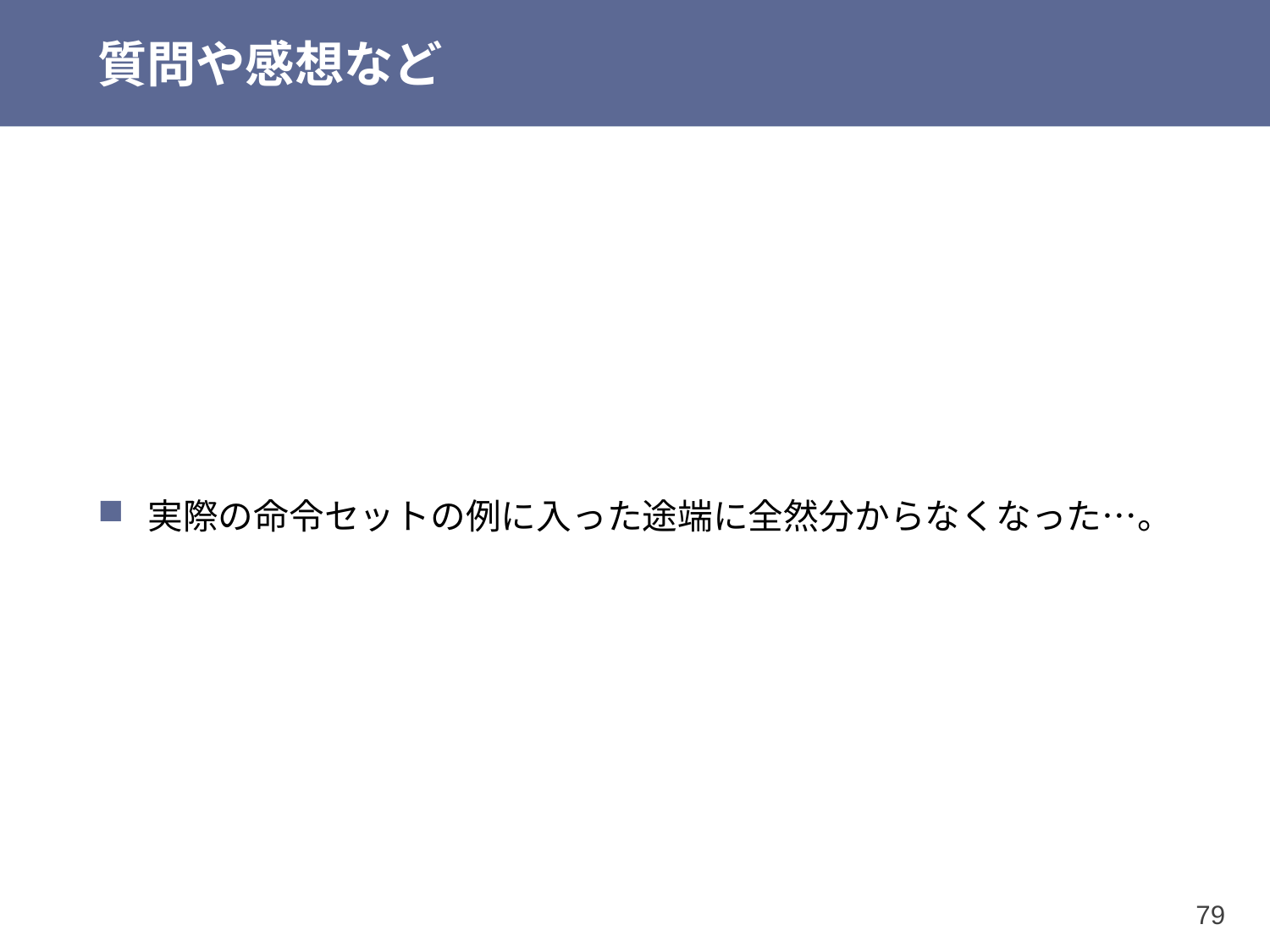

# 質問や感想など
実際の命令セットの例に入った途端に全然分からなくなった…。